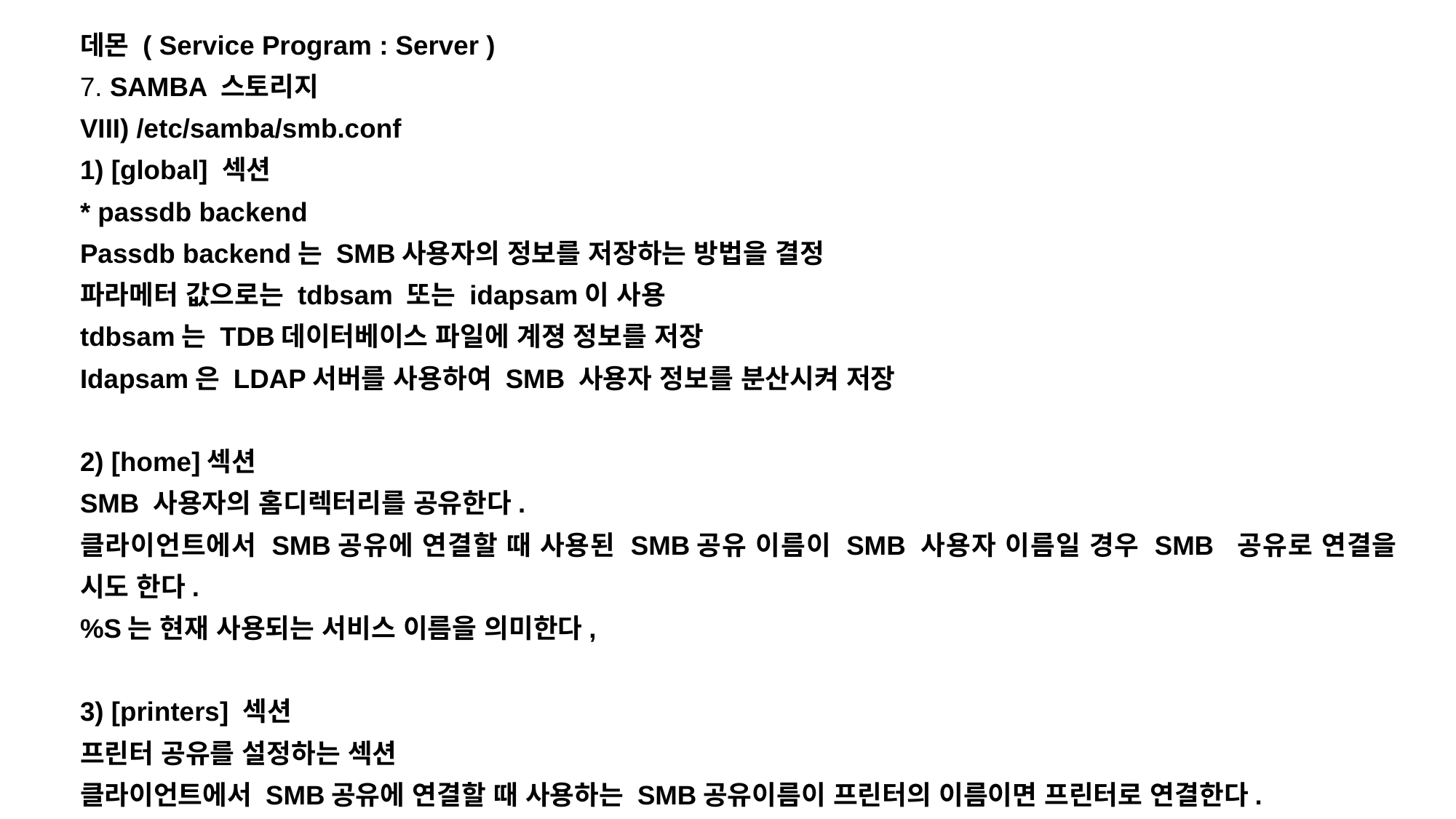

데몬 ( Service Program : Server )
7. SAMBA 스토리지
VIII) /etc/samba/smb.conf
1) [global] 섹션
* passdb backend
Passdb backend는 SMB사용자의 정보를 저장하는 방법을 결정
파라메터 값으로는 tdbsam 또는 idapsam이 사용
tdbsam는 TDB데이터베이스 파일에 계졍 정보를 저장
Idapsam은 LDAP서버를 사용하여 SMB 사용자 정보를 분산시켜 저장

2) [home]섹션
SMB 사용자의 홈디렉터리를 공유한다.
클라이언트에서 SMB공유에 연결할 때 사용된 SMB공유 이름이 SMB 사용자 이름일 경우 SMB  공유로 연결을 시도 한다.
%S는 현재 사용되는 서비스 이름을 의미한다,

3) [printers] 섹션
프린터 공유를 설정하는 섹션
클라이언트에서 SMB공유에 연결할 때 사용하는 SMB공유이름이 프린터의 이름이면 프린터로 연결한다.